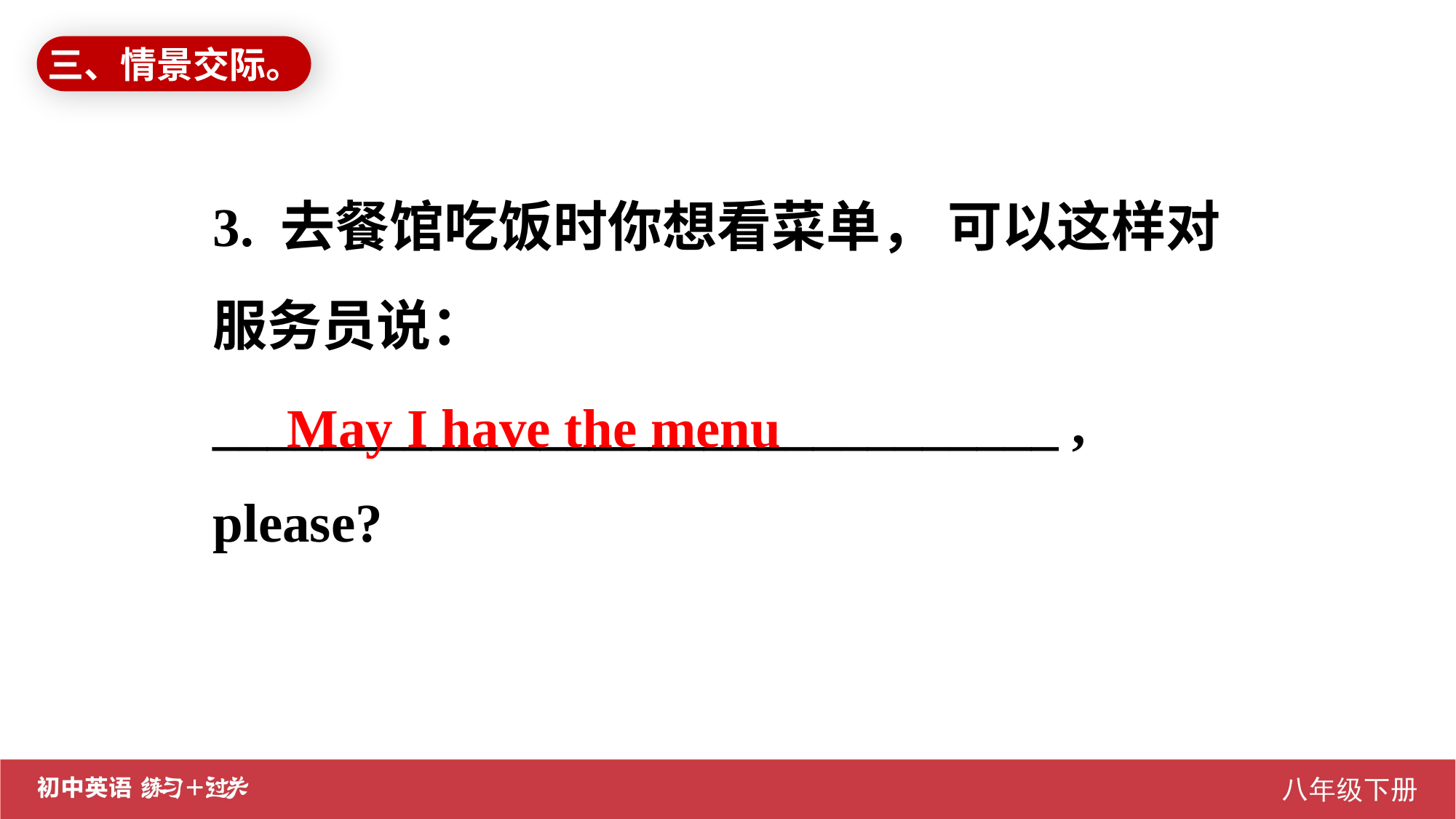

三、情景交际。
3. 去餐馆吃饭时你想看菜单， 可以这样对服务员说：
_______________________________ ,  please?
 May I have the menu